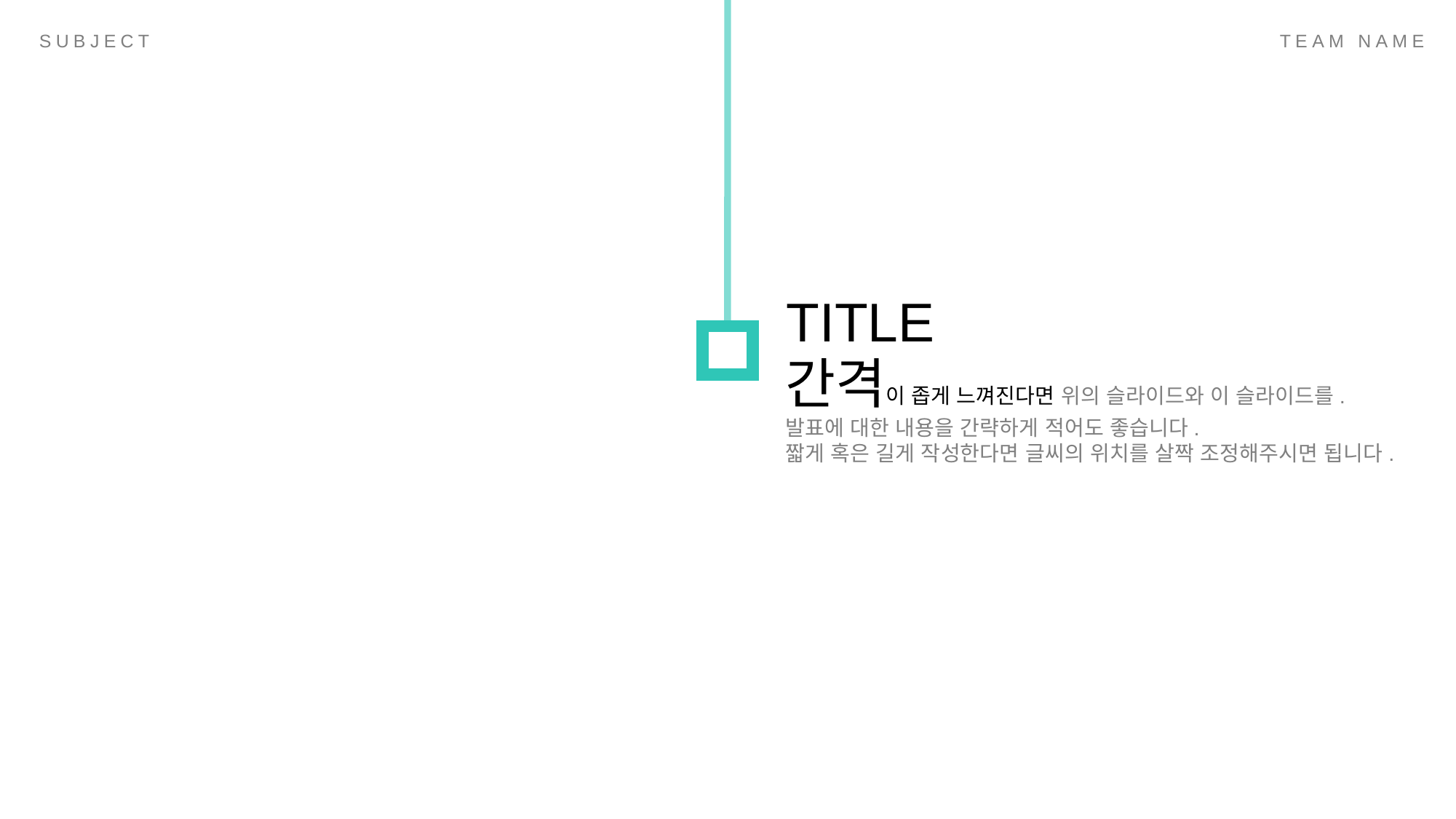

SUBJECT
TEAM NAME
TITLE

간격이 좁게 느껴진다면 위의 슬라이드와 이 슬라이드를.
발표에 대한 내용을 간략하게 적어도 좋습니다.
짧게 혹은 길게 작성한다면 글씨의 위치를 살짝 조정해주시면 됩니다.